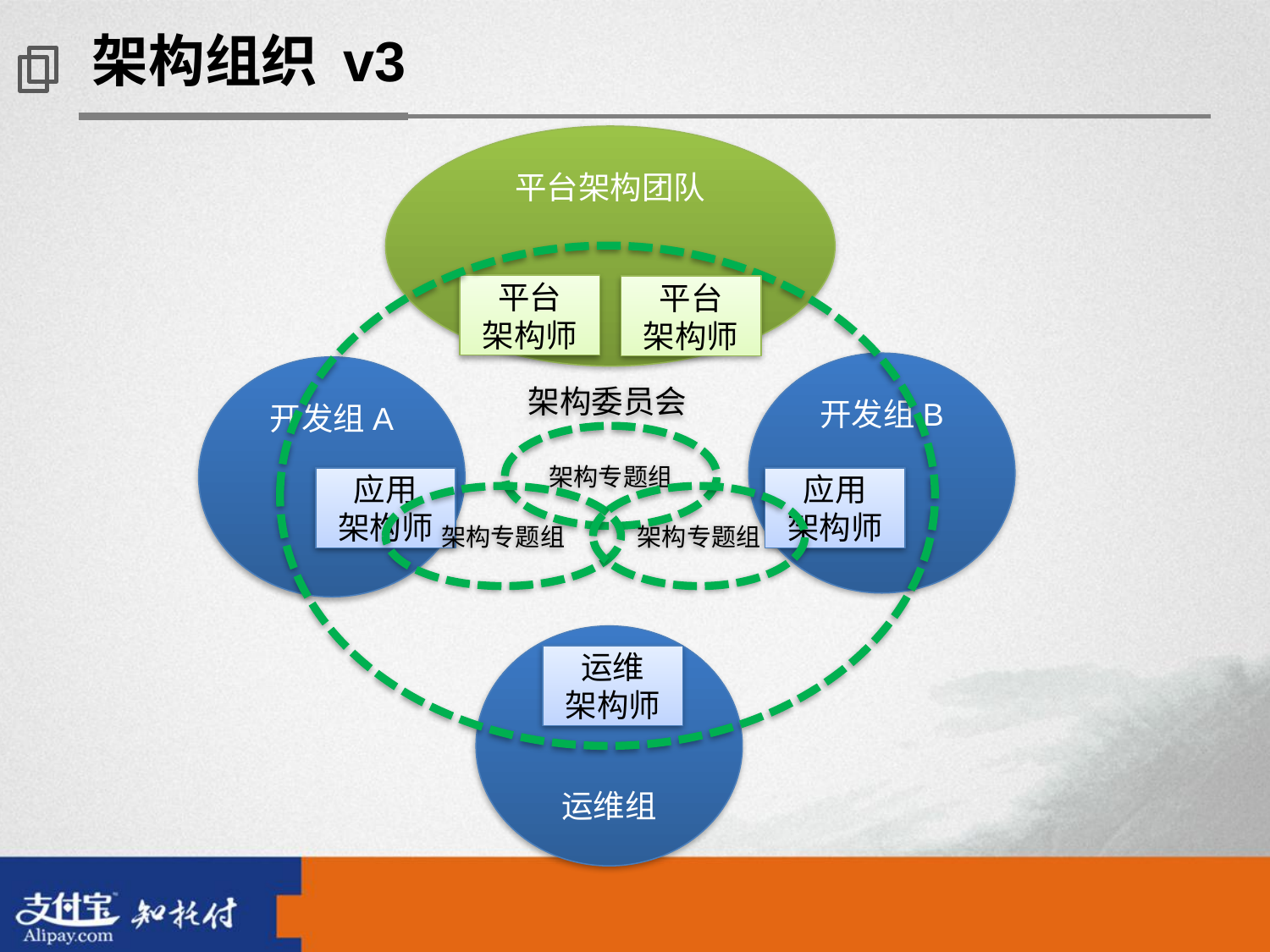

架构组织 v3
平台架构团队
架构委员会

平台
架构师
平台
架构师
开发组B
开发组A
架构专题组
应用
架构师
应用
架构师
架构专题组
架构专题组
运维组
运维
架构师